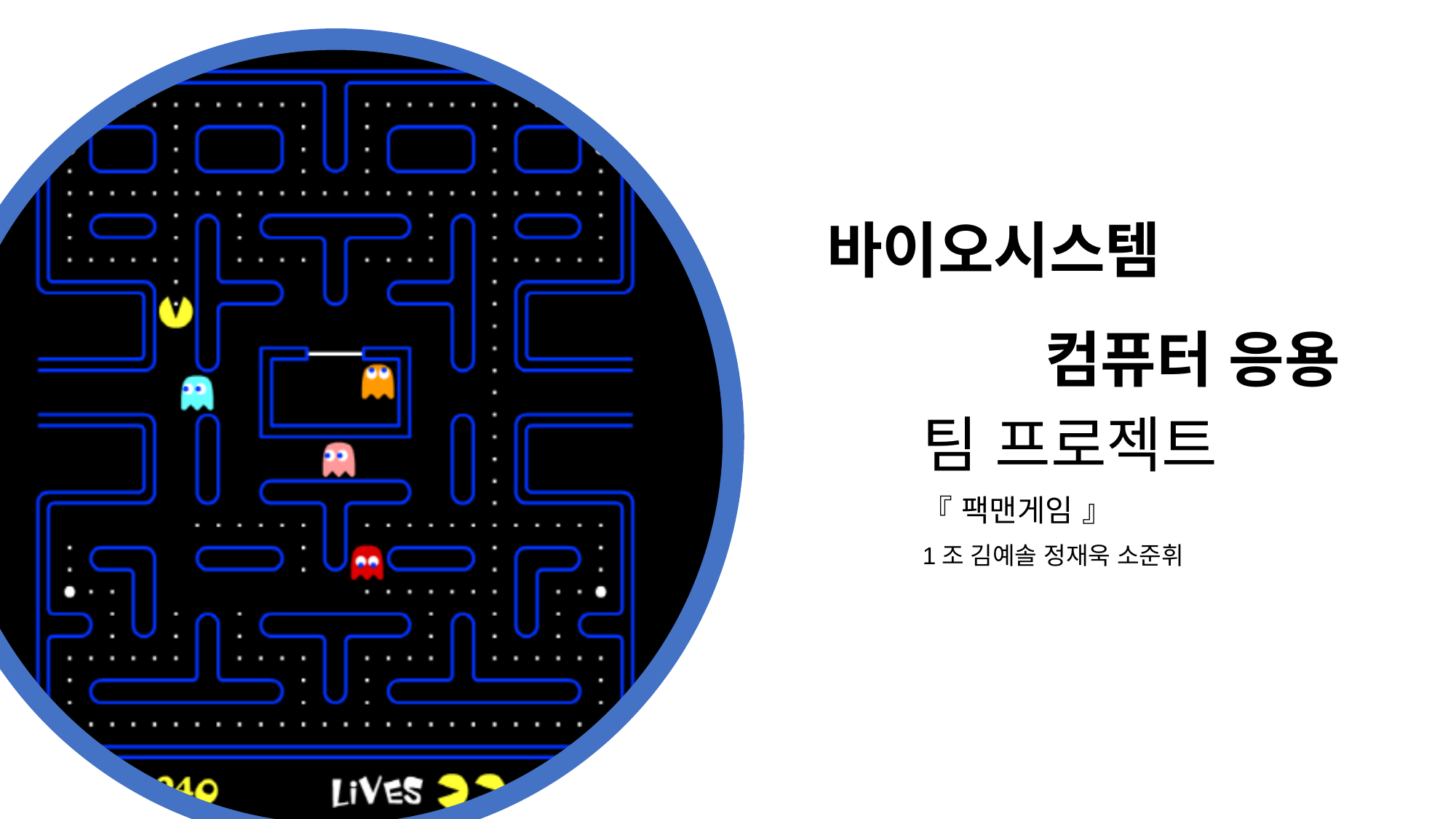

바이오시스템
		컴퓨터 응용
팀 프로젝트
『 팩맨게임 』
1조 김예솔 정재욱 소준휘